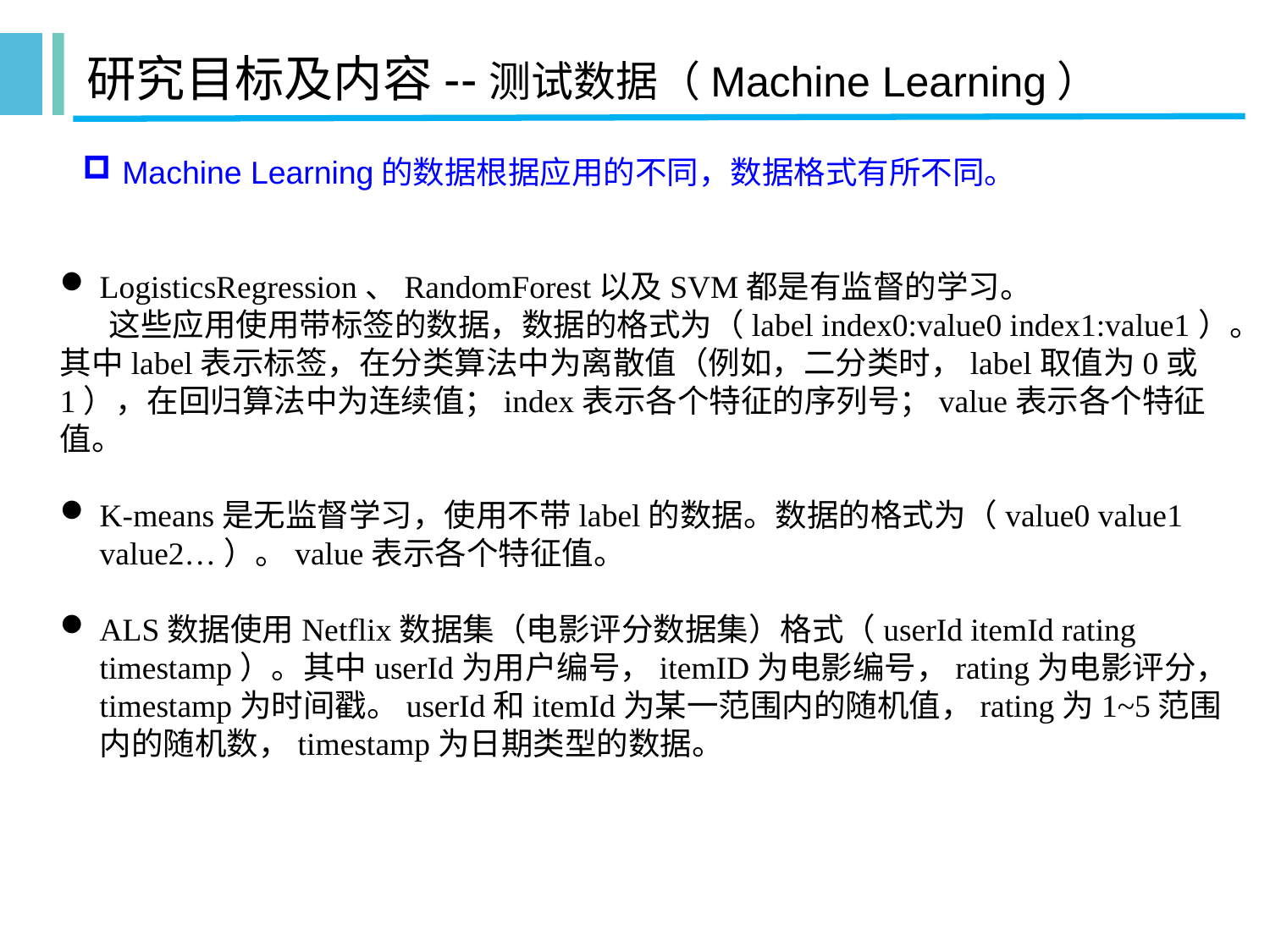

# 研究目标及内容--测试数据（Machine Learning）
Machine Learning的数据根据应用的不同，数据格式有所不同。
LogisticsRegression、RandomForest以及SVM都是有监督的学习。
这些应用使用带标签的数据，数据的格式为（label index0:value0 index1:value1）。其中label表示标签，在分类算法中为离散值（例如，二分类时，label取值为0或1），在回归算法中为连续值；index表示各个特征的序列号；value表示各个特征值。

K-means是无监督学习，使用不带label的数据。数据的格式为（value0 value1 value2…）。value表示各个特征值。

ALS数据使用Netflix数据集（电影评分数据集）格式（userId itemId rating timestamp）。其中userId为用户编号，itemID为电影编号，rating为电影评分，timestamp为时间戳。userId和itemId为某一范围内的随机值，rating为1~5范围内的随机数，timestamp为日期类型的数据。